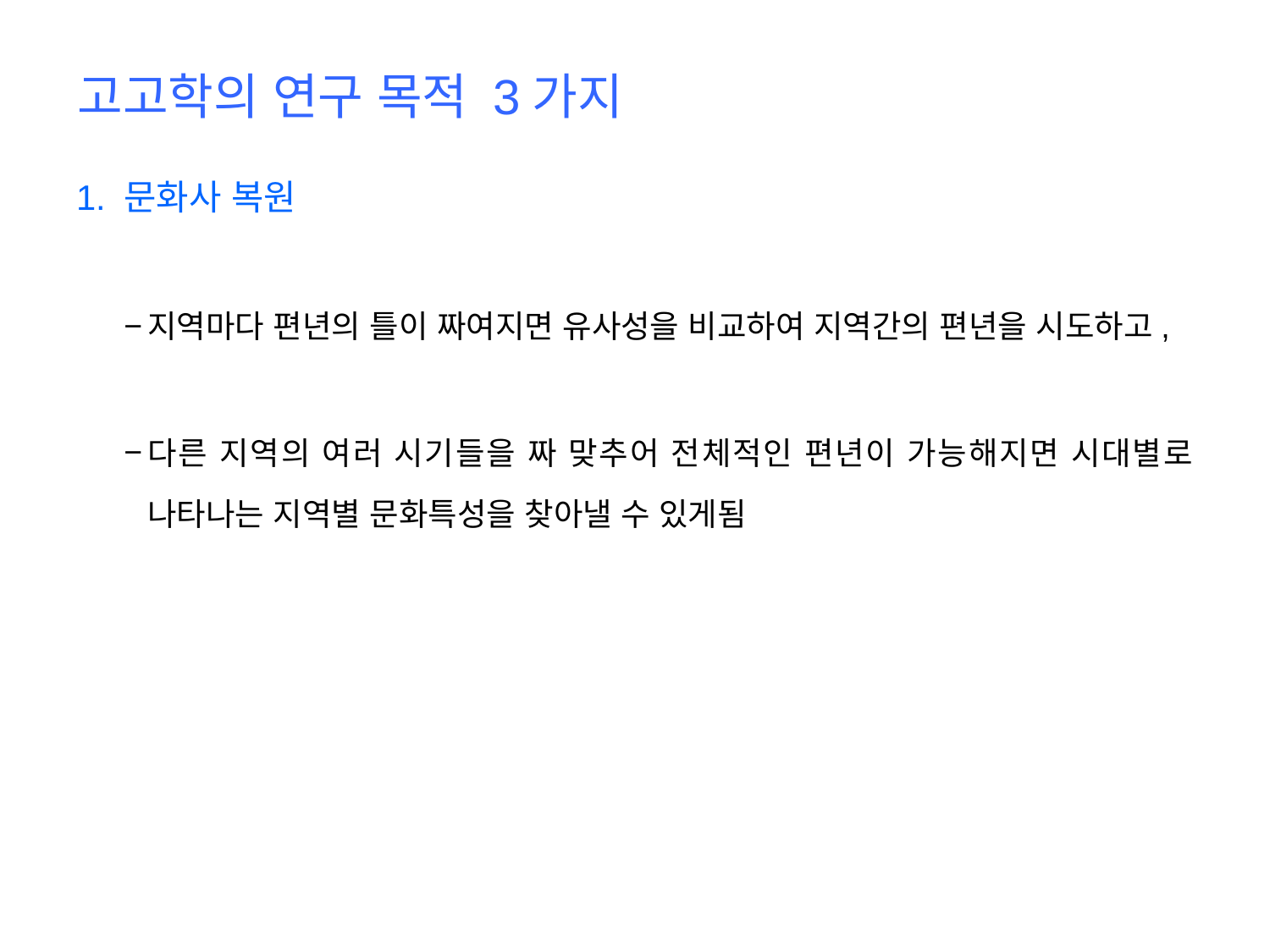

# 고고학의 연구 목적 3가지
1. 문화사 복원

지역마다 편년의 틀이 짜여지면 유사성을 비교하여 지역간의 편년을 시도하고,

다른 지역의 여러 시기들을 짜 맞추어 전체적인 편년이 가능해지면 시대별로 나타나는 지역별 문화특성을 찾아낼 수 있게됨